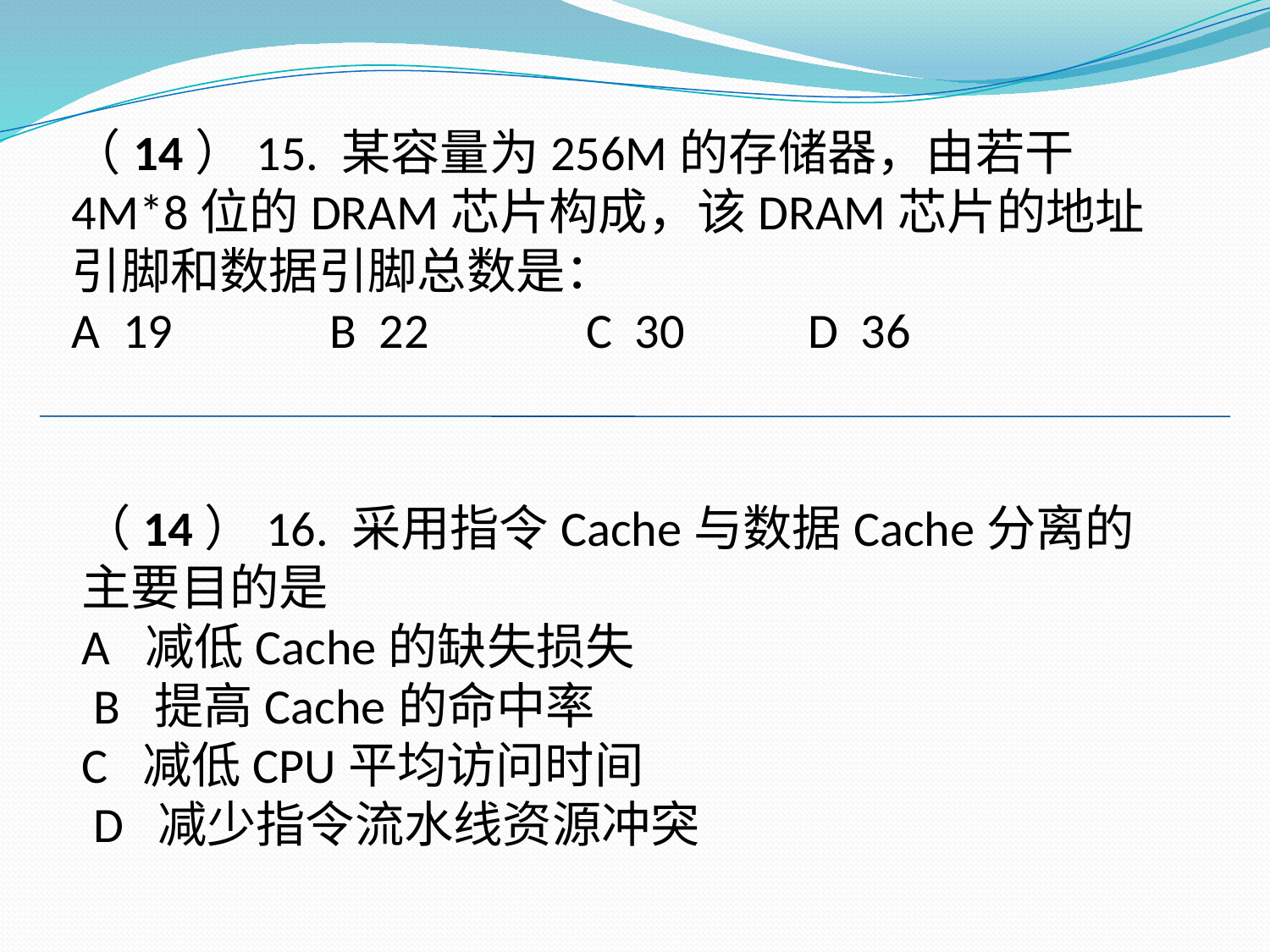

（14）15. 某容量为256M的存储器，由若干4M*8位的DRAM芯片构成，该DRAM芯片的地址引脚和数据引脚总数是：
A  19              B  22              C  30           D  36

（14）16. 采用指令Cache与数据Cache分离的主要目的是
A  减低Cache的缺失损失
 B  提高Cache的命中率
C  减低CPU平均访问时间
 D  减少指令流水线资源冲突